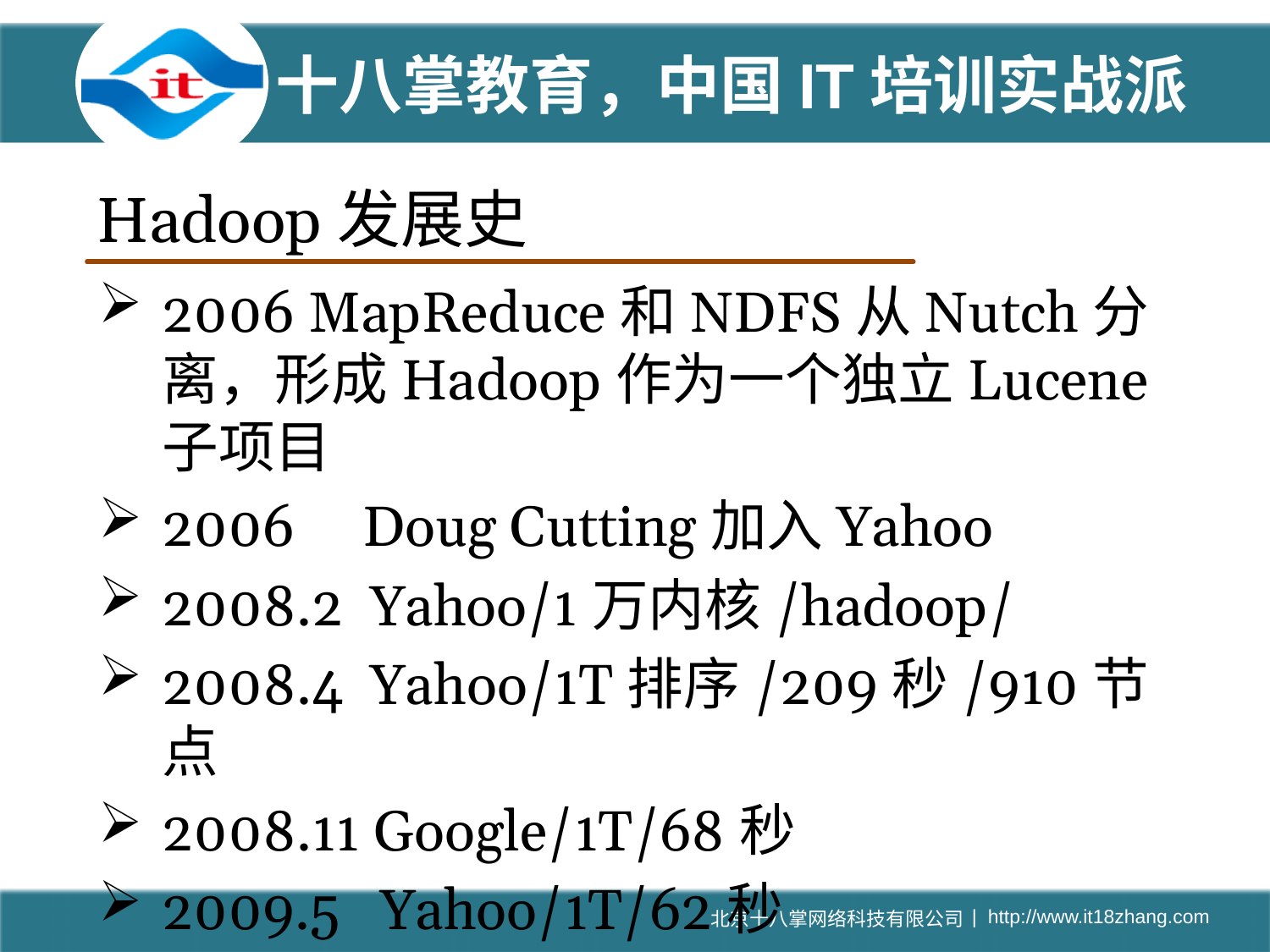

# Hadoop发展史
2006 MapReduce和NDFS从Nutch分离，形成Hadoop作为一个独立Lucene子项目
2006     Doug Cutting加入Yahoo
2008.2  Yahoo/1万内核/hadoop/
2008.4  Yahoo/1T排序/209秒/910节点
2008.11 Google/1T/68秒
2009.5   Yahoo/1T/62秒